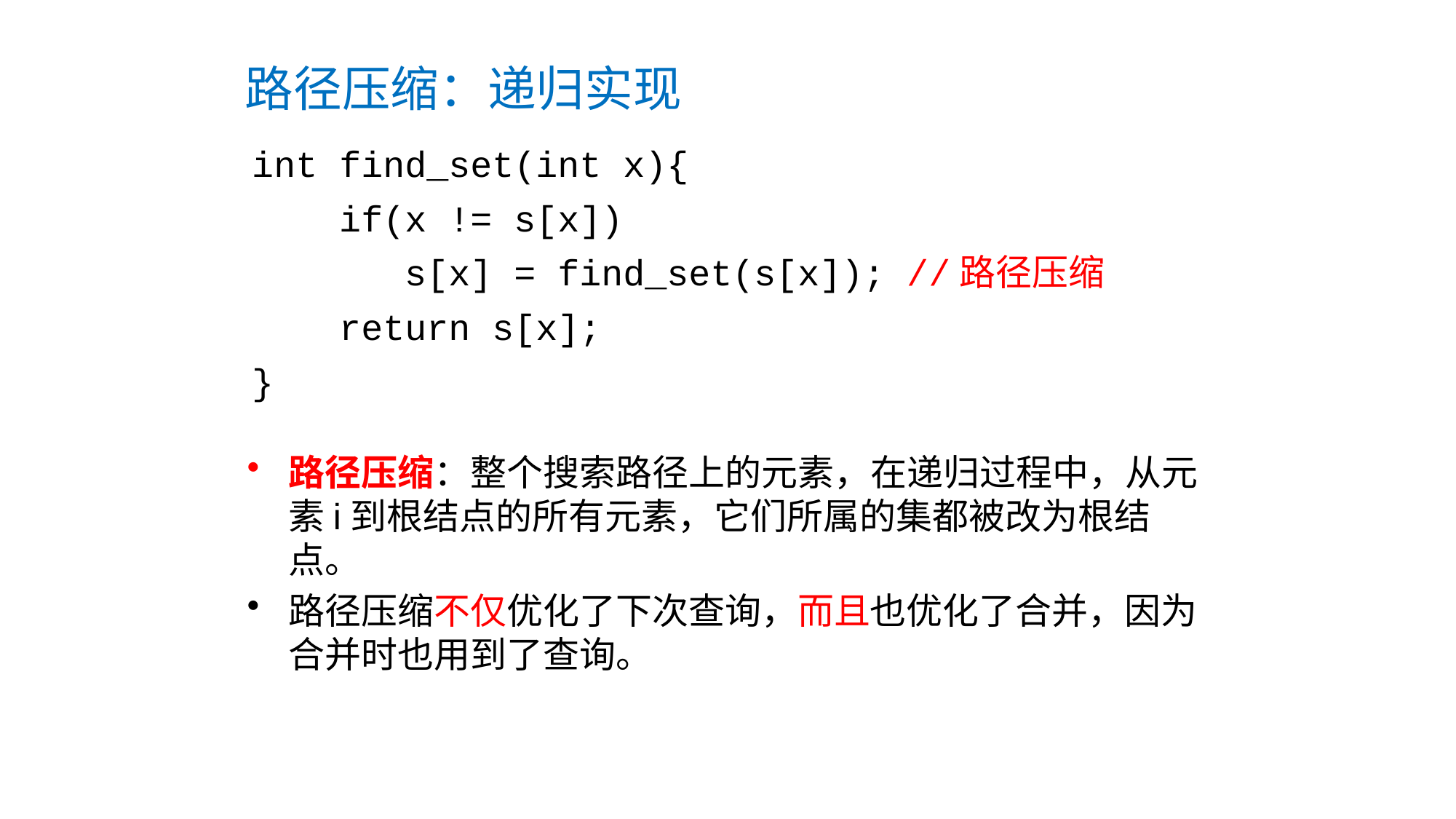

# 路径压缩：递归实现
int find_set(int x){
    if(x != s[x])
	  s[x] = find_set(s[x]); //路径压缩
    return s[x];
}

路径压缩：整个搜索路径上的元素，在递归过程中，从元素i到根结点的所有元素，它们所属的集都被改为根结点。
路径压缩不仅优化了下次查询，而且也优化了合并，因为合并时也用到了查询。